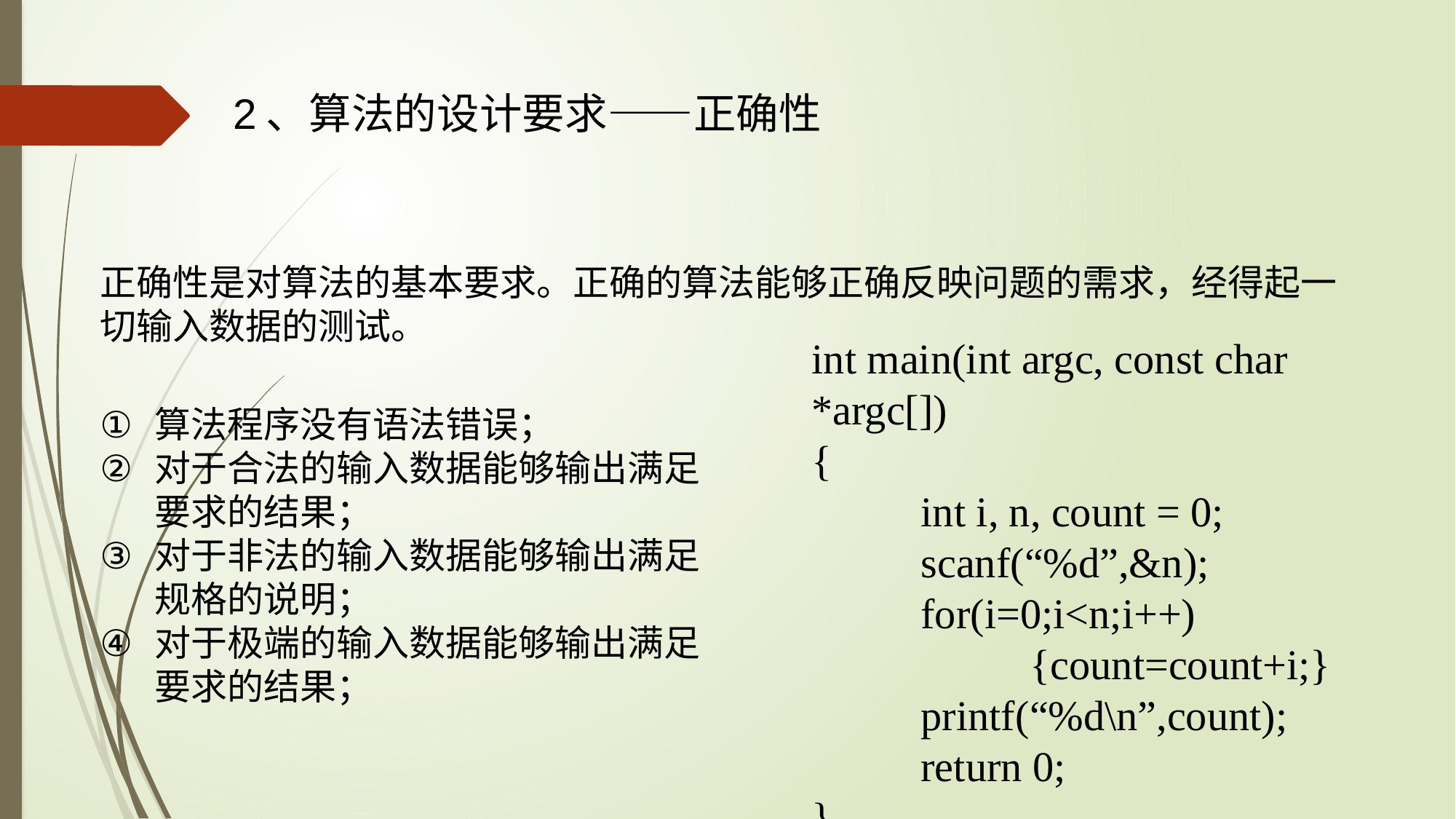

2、算法的设计要求——正确性
正确性是对算法的基本要求。正确的算法能够正确反映问题的需求，经得起一切输入数据的测试。
int main(int argc, const char *argc[])
{
	int i, n, count = 0;
	scanf(“%d”,&n);
	for(i=0;i<n;i++)
		{count=count+i;}
	printf(“%d\n”,count);
	return 0;
}

算法程序没有语法错误；
对于合法的输入数据能够输出满足要求的结果；
对于非法的输入数据能够输出满足规格的说明；
对于极端的输入数据能够输出满足要求的结果；